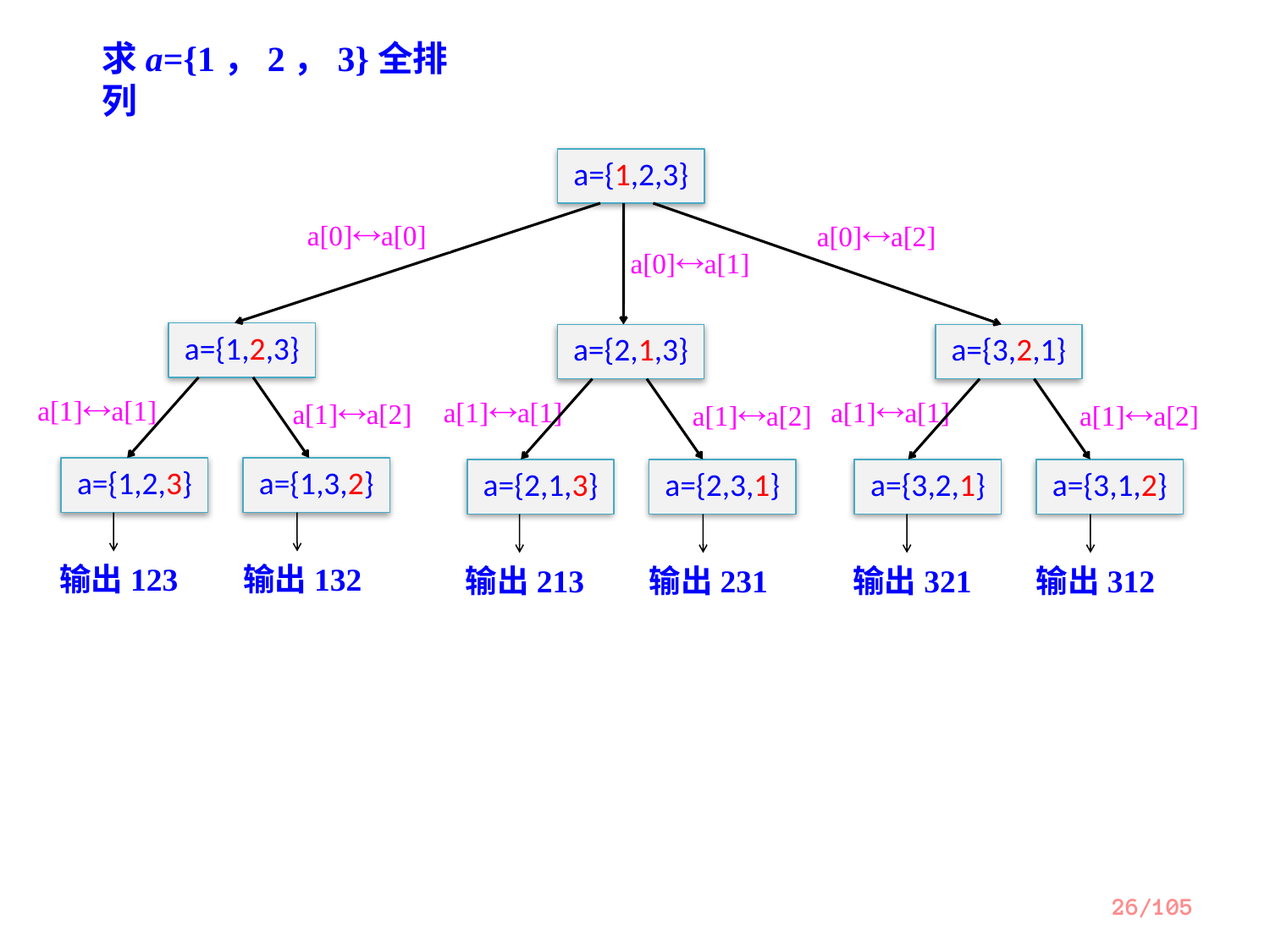

求a={1，2，3}全排列
a={1,2,3}

a[0]↔a[0]
a[0]↔a[2]
a[0]↔a[1]
a={1,2,3}
a={2,1,3}
a={3,2,1}

a[1]↔a[1]
a[1]↔a[1]
a[1]↔a[1]
a[1]↔a[2]
a[1]↔a[2]
a[1]↔a[2]
a={1,2,3}
a={1,3,2}
a={2,1,3}
a={2,3,1}
a={3,2,1}
a={3,1,2}

输出123
输出132
输出213
输出231
输出321
输出312
26/105